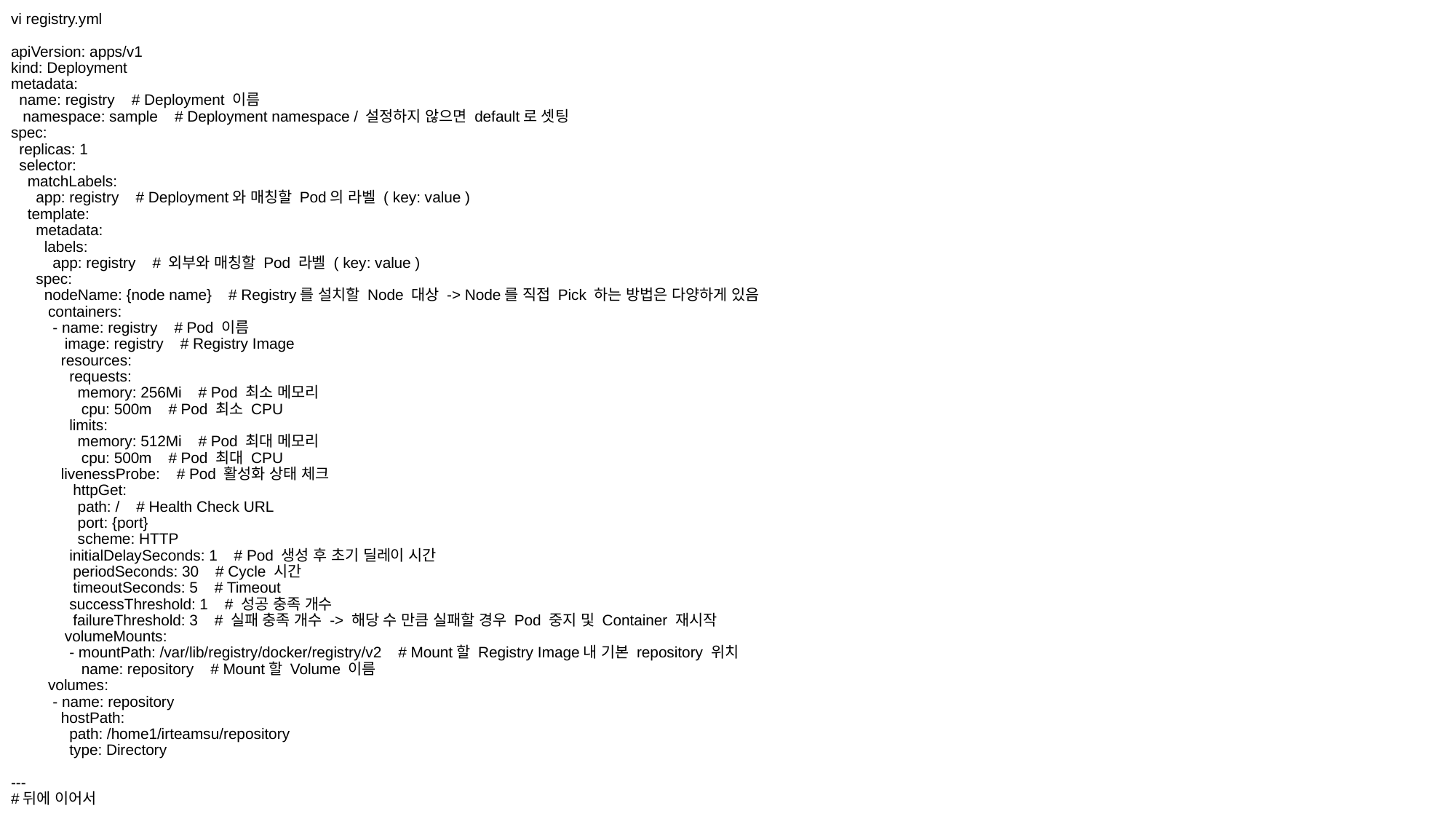

# vi registry.yml apiVersion: apps/v1 kind: Deployment metadata: name: registry    # Deployment 이름 namespace: sample    # Deployment namespace / 설정하지 않으면 default로 셋팅 spec: replicas: 1 selector: matchLabels: app: registry    # Deployment와 매칭할 Pod의 라벨 ( key: value ) template: metadata: labels: app: registry    # 외부와 매칭할 Pod 라벨 ( key: value ) spec: nodeName: {node name}    # Registry를 설치할 Node 대상 -> Node를 직접 Pick 하는 방법은 다양하게 있음 containers: - name: registry    # Pod 이름 image: registry    # Registry Image resources: requests: memory: 256Mi    # Pod 최소 메모리 cpu: 500m    # Pod 최소 CPU limits: memory: 512Mi    # Pod 최대 메모리 cpu: 500m    # Pod 최대 CPU livenessProbe:    # Pod 활성화 상태 체크 httpGet: path: /    # Health Check URL port: {port} scheme: HTTP initialDelaySeconds: 1    # Pod 생성 후 초기 딜레이 시간 periodSeconds: 30    # Cycle 시간 timeoutSeconds: 5    # Timeout successThreshold: 1    # 성공 충족 개수 failureThreshold: 3    # 실패 충족 개수 -> 해당 수 만큼 실패할 경우 Pod 중지 및 Container 재시작 volumeMounts: - mountPath: /var/lib/registry/docker/registry/v2    # Mount할 Registry Image내 기본 repository 위치 name: repository    # Mount할 Volume 이름 volumes: - name: repository hostPath: path: /home1/irteamsu/repository type: Directory --- #뒤에 이어서